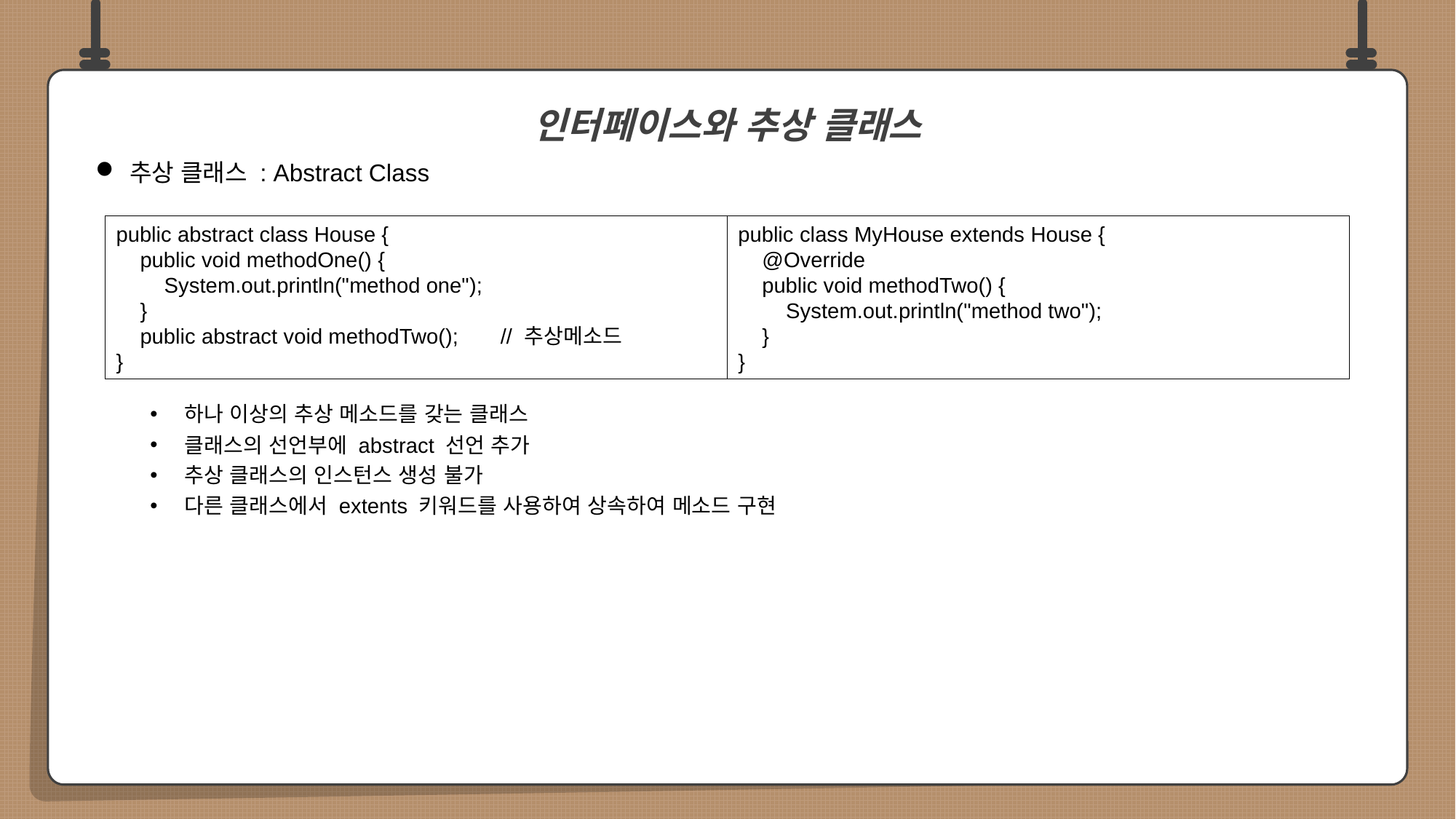

추상 클래스 : Abstract Class

하나 이상의 추상 메소드를 갖는 클래스
클래스의 선언부에 abstract 선언 추가
추상 클래스의 인스턴스 생성 불가
다른 클래스에서 extents 키워드를 사용하여 상속하여 메소드 구현

인터페이스와 추상 클래스

public class MyHouse extends House {
    @Override
    public void methodTwo() {
        System.out.println("method two");
    }
}
public abstract class House {
    public void methodOne() {
        System.out.println("method one");
    }
    public abstract void methodTwo();       // 추상메소드
}